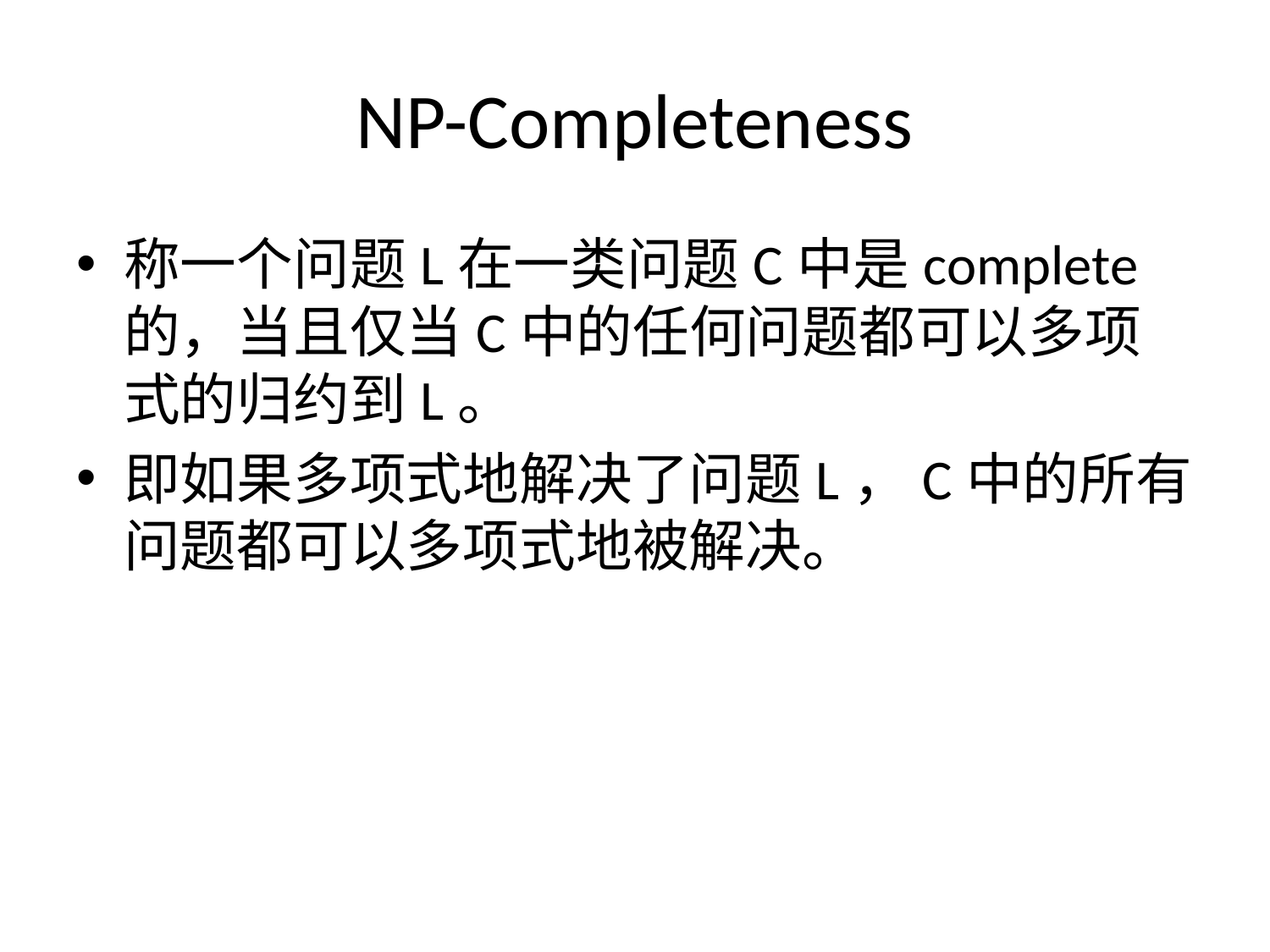

# NP-Completeness
称一个问题L在一类问题C中是complete的，当且仅当C中的任何问题都可以多项式的归约到L。
即如果多项式地解决了问题L，C中的所有问题都可以多项式地被解决。